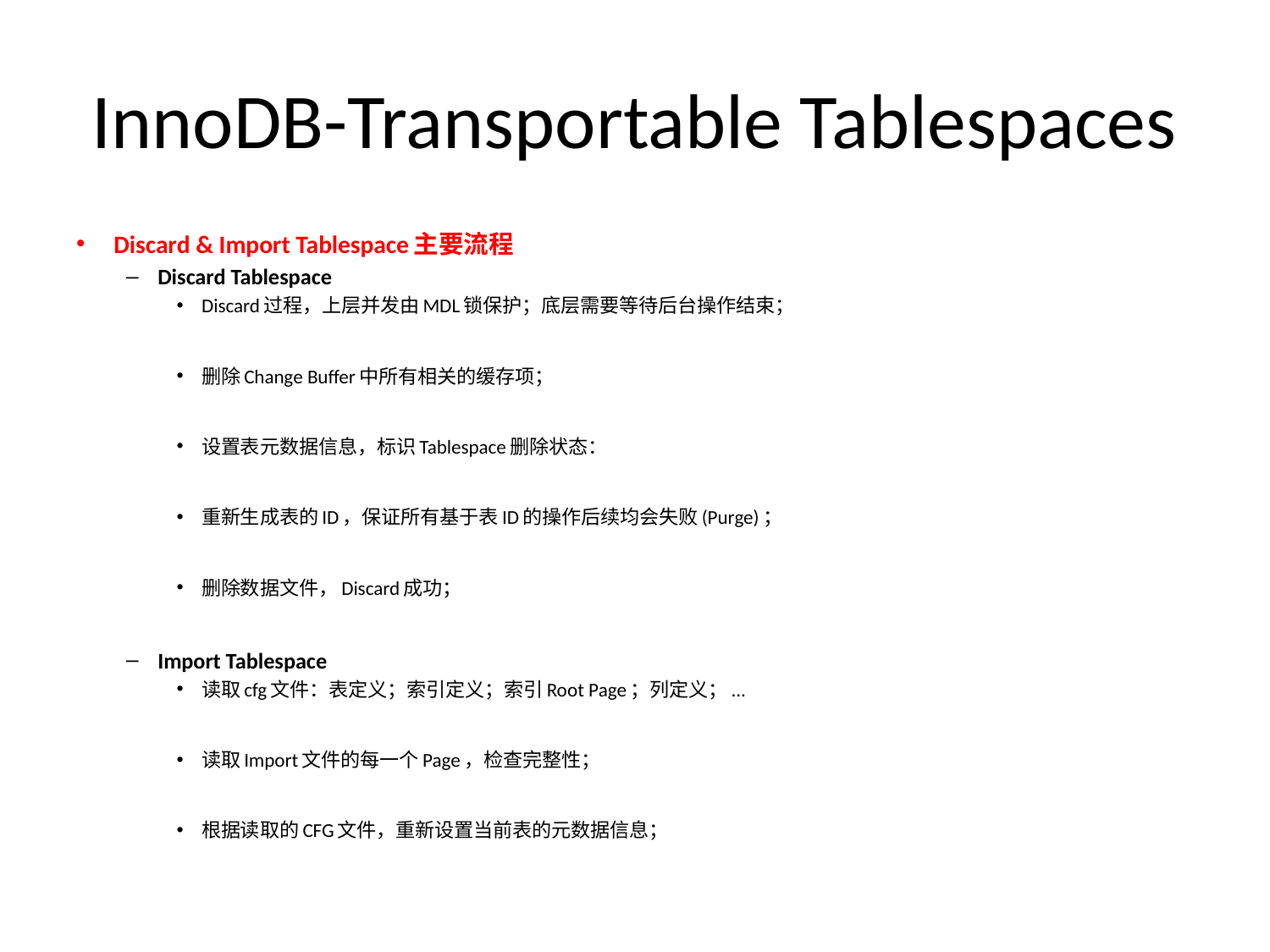

# InnoDB-Transportable Tablespaces
Discard & Import Tablespace主要流程
Discard Tablespace
Discard过程，上层并发由MDL锁保护；底层需要等待后台操作结束；

删除Change Buffer中所有相关的缓存项；

设置表元数据信息，标识Tablespace删除状态：

重新生成表的ID，保证所有基于表ID的操作后续均会失败(Purge)；

删除数据文件，Discard成功；

Import Tablespace
读取cfg文件：表定义；索引定义；索引Root Page；列定义；...

读取Import文件的每一个Page，检查完整性；

根据读取的CFG文件，重新设置当前表的元数据信息；